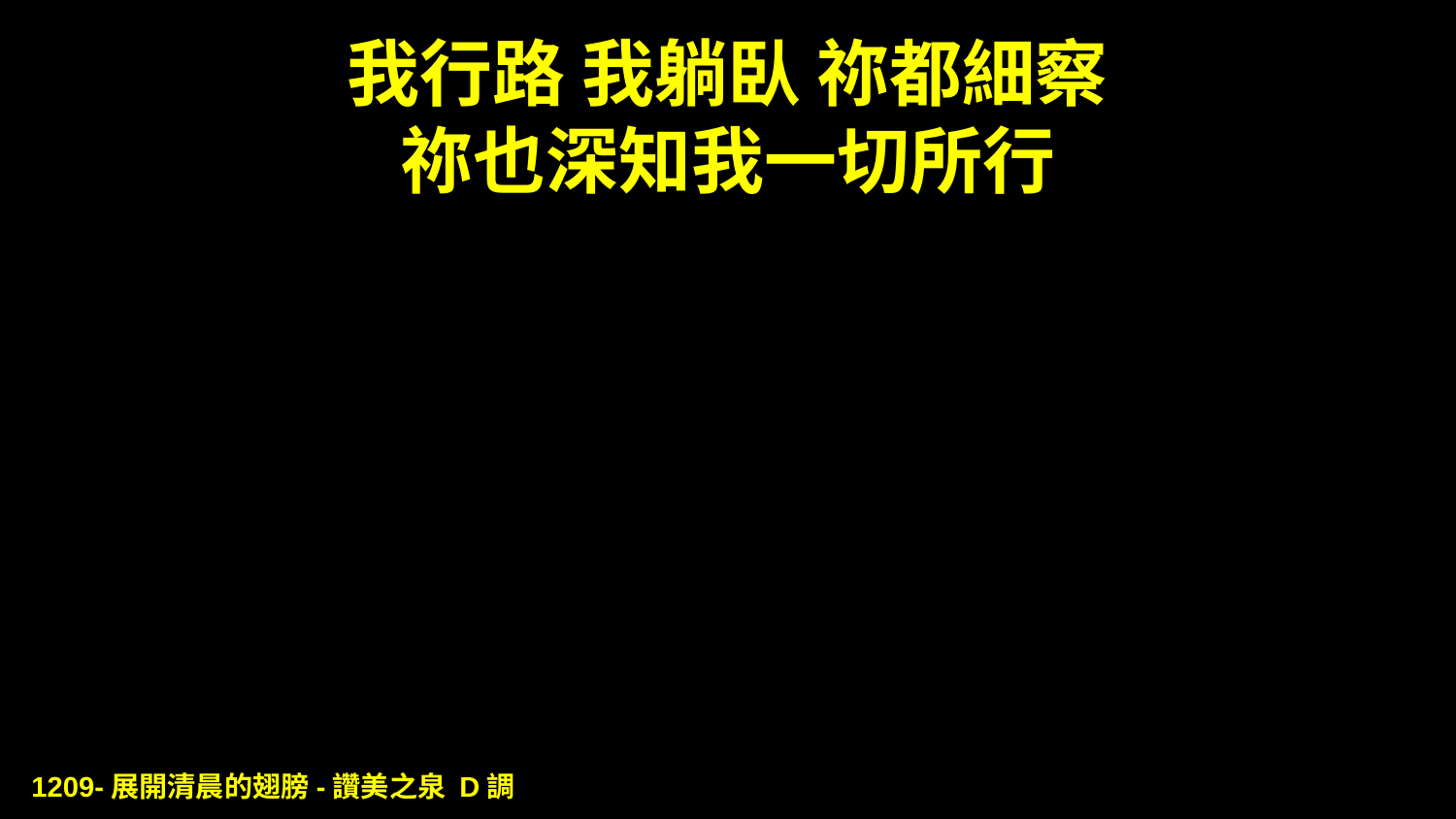

# 我行路 我躺臥 祢都細察 祢也深知我一切所行
1209-展開清晨的翅膀-讚美之泉 D調